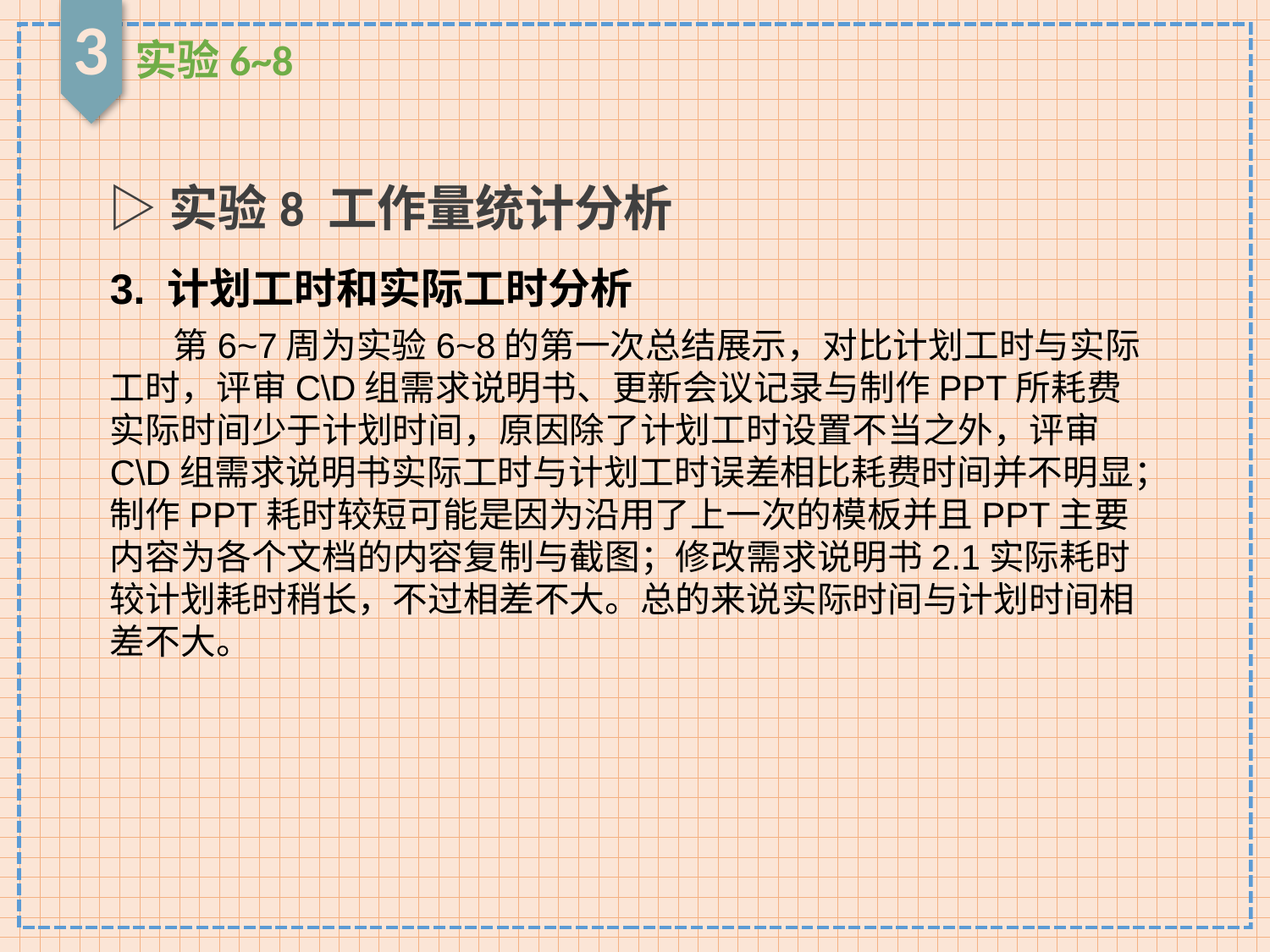

3
实验6~8
▷实验8 工作量统计分析
3. 计划工时和实际工时分析
第6~7周为实验6~8的第一次总结展示，对比计划工时与实际工时，评审C\D组需求说明书、更新会议记录与制作PPT所耗费实际时间少于计划时间，原因除了计划工时设置不当之外，评审C\D组需求说明书实际工时与计划工时误差相比耗费时间并不明显；制作PPT耗时较短可能是因为沿用了上一次的模板并且PPT主要内容为各个文档的内容复制与截图；修改需求说明书2.1实际耗时较计划耗时稍长，不过相差不大。总的来说实际时间与计划时间相差不大。